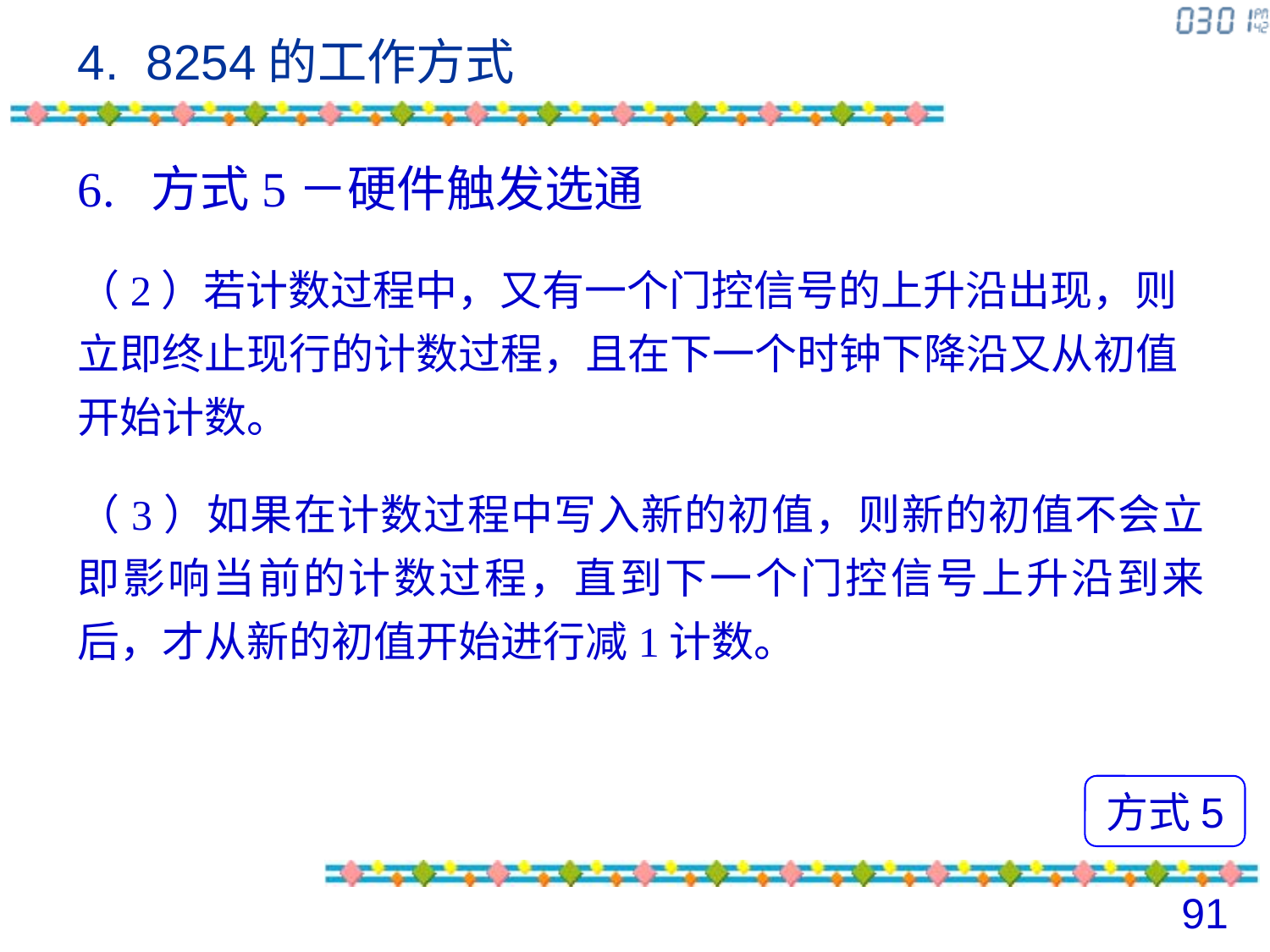

# 4.  8254的工作方式
6.  方式5－硬件触发选通
（2）若计数过程中，又有一个门控信号的上升沿出现，则立即终止现行的计数过程，且在下一个时钟下降沿又从初值开始计数。
（3）如果在计数过程中写入新的初值，则新的初值不会立即影响当前的计数过程，直到下一个门控信号上升沿到来后，才从新的初值开始进行减1计数。
方式5